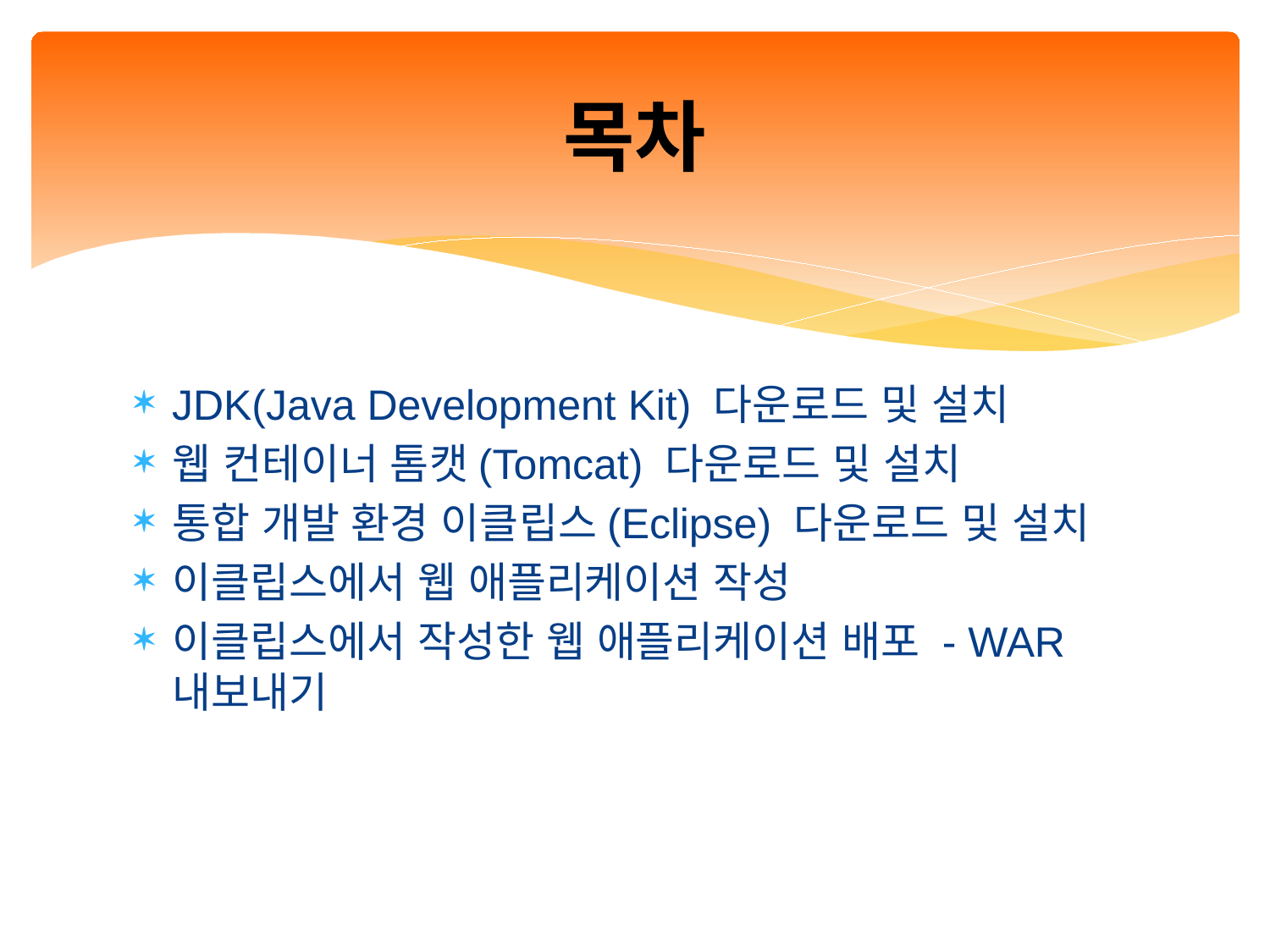

# 목차
JDK(Java Development Kit) 다운로드 및 설치
웹 컨테이너 톰캣(Tomcat) 다운로드 및 설치
통합 개발 환경 이클립스(Eclipse) 다운로드 및 설치
이클립스에서 웹 애플리케이션 작성
이클립스에서 작성한 웹 애플리케이션 배포 - WAR 내보내기